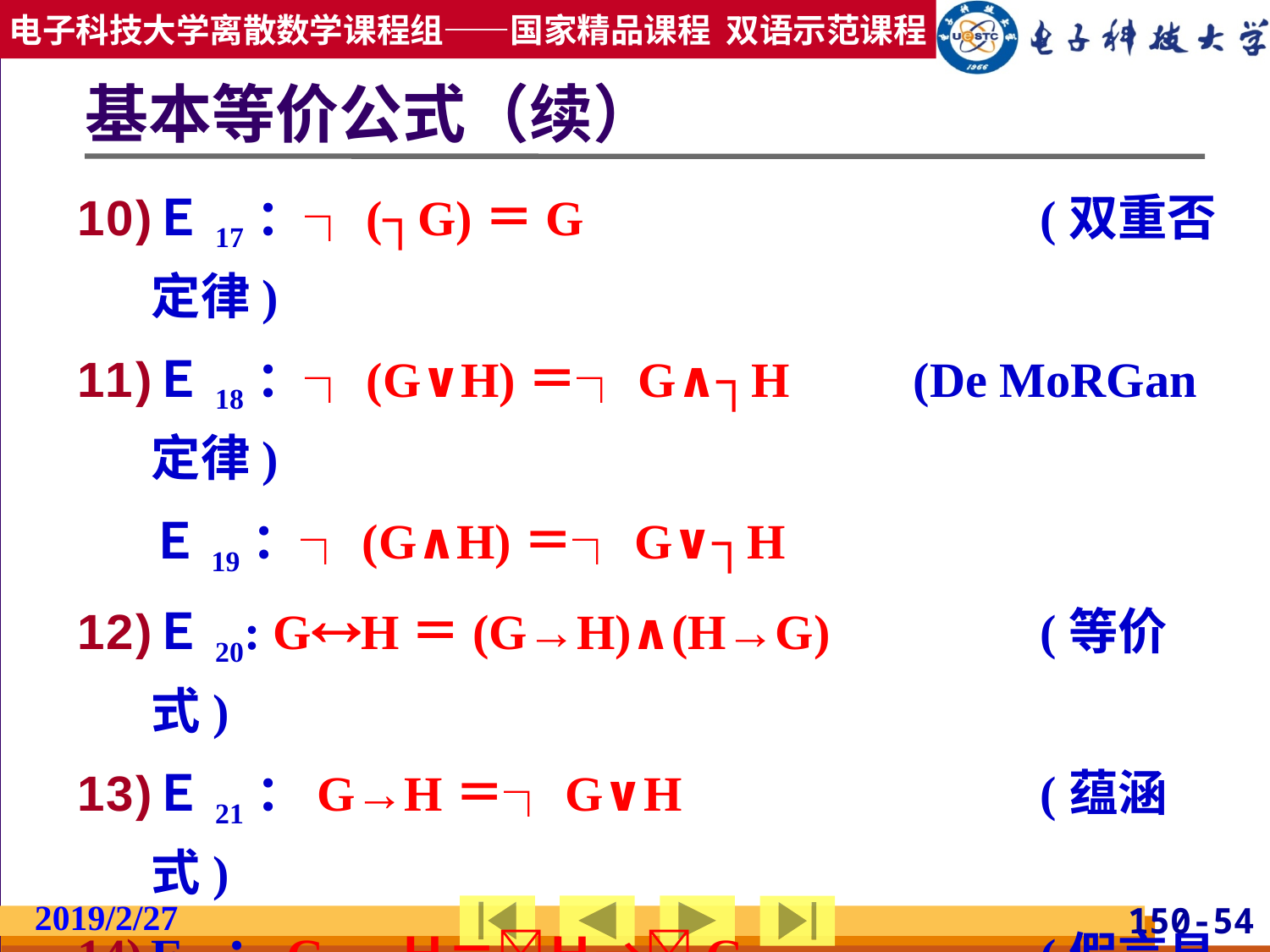

# 基本等价公式（续）
Ｅ17：┐(┐G)＝G				(双重否定律)
Ｅ18：┐(G∨H)＝┐G∧┐H	(De MoRGan定律)
 Ｅ19：┐(G∧H)＝┐G∨┐H
Ｅ20: G↔H＝(G→H)∧(H→G)		(等价式)
Ｅ21：G→H＝┐G∨H			(蕴涵式)
E22：G →Ｈ＝¬Ｈ→¬G			(假言易位)
E23：G ↔Ｈ＝¬G↔¬Ｈ		(等价否定等式)
E24：(G →Ｈ) ∧(G→¬Ｈ)＝¬G	(归谬论)
2019/2/27